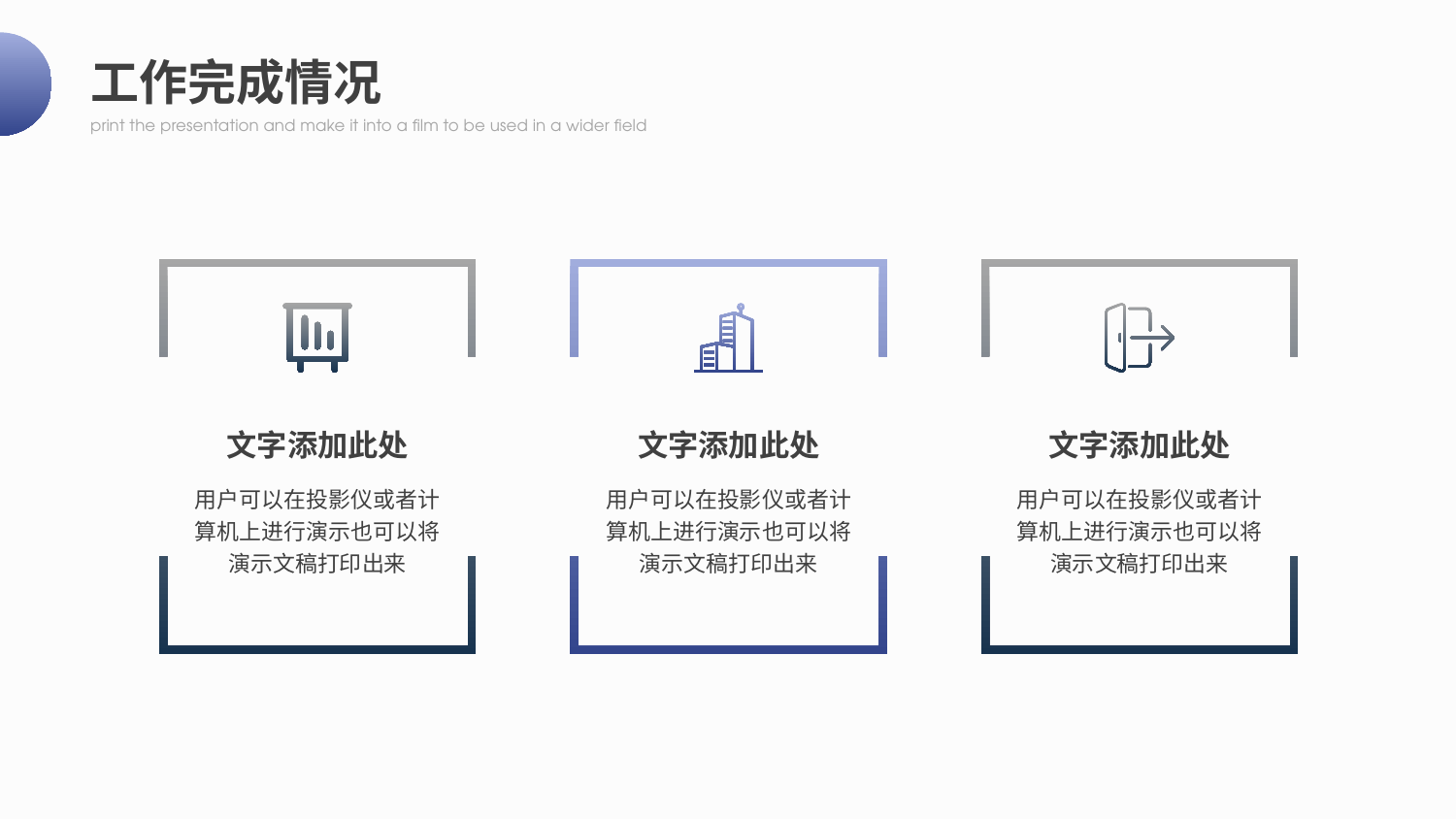

工作完成情况
print the presentation and make it into a film to be used in a wider field

文字添加此处
用户可以在投影仪或者计算机上进行演示也可以将演示文稿打印出来

文字添加此处
用户可以在投影仪或者计算机上进行演示也可以将演示文稿打印出来

文字添加此处
用户可以在投影仪或者计算机上进行演示也可以将演示文稿打印出来